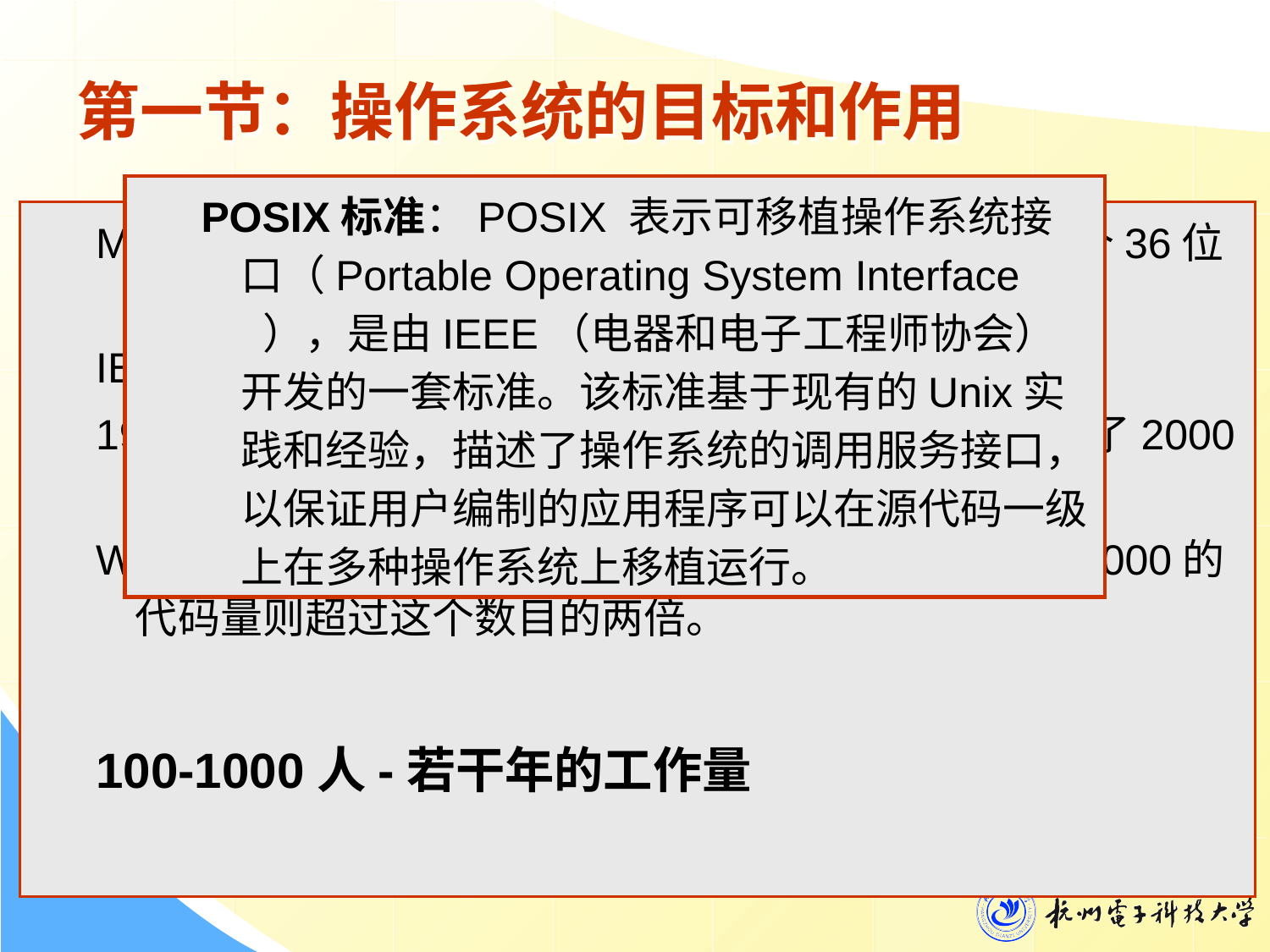

# 第一节：操作系统的目标和作用
POSIX标准：POSIX 表示可移植操作系统接口（Portable Operating System Interface ），是由IEEE（电器和电子工程师协会）开发的一套标准。该标准基于现有的Unix实践和经验，描述了操作系统的调用服务接口，以保证用户编制的应用程序可以在源代码一级上在多种操作系统上移植运行。
一.操作系统的目标
方便性：使计算机易学易用
有效性：提高系统资源的利用率和吞吐量
可扩充性：能适应软硬件技术的发展，容易升级
开放性：具备可移植性、兼容性和互操作性
MIT在1963年投入使用的CTSS，大约包含32000个36位字；
IBM引进的OS／360有超过100万条的机器指令；
1975年MIT和Bell实验室开发的Muhics系统增长到了2000万条机器指令
WindowsNT4．0包含1600万行代码，而Windows2000的代码量则超过这个数目的两倍。

100-1000人-若干年的工作量

硬件

兼容性：
软件